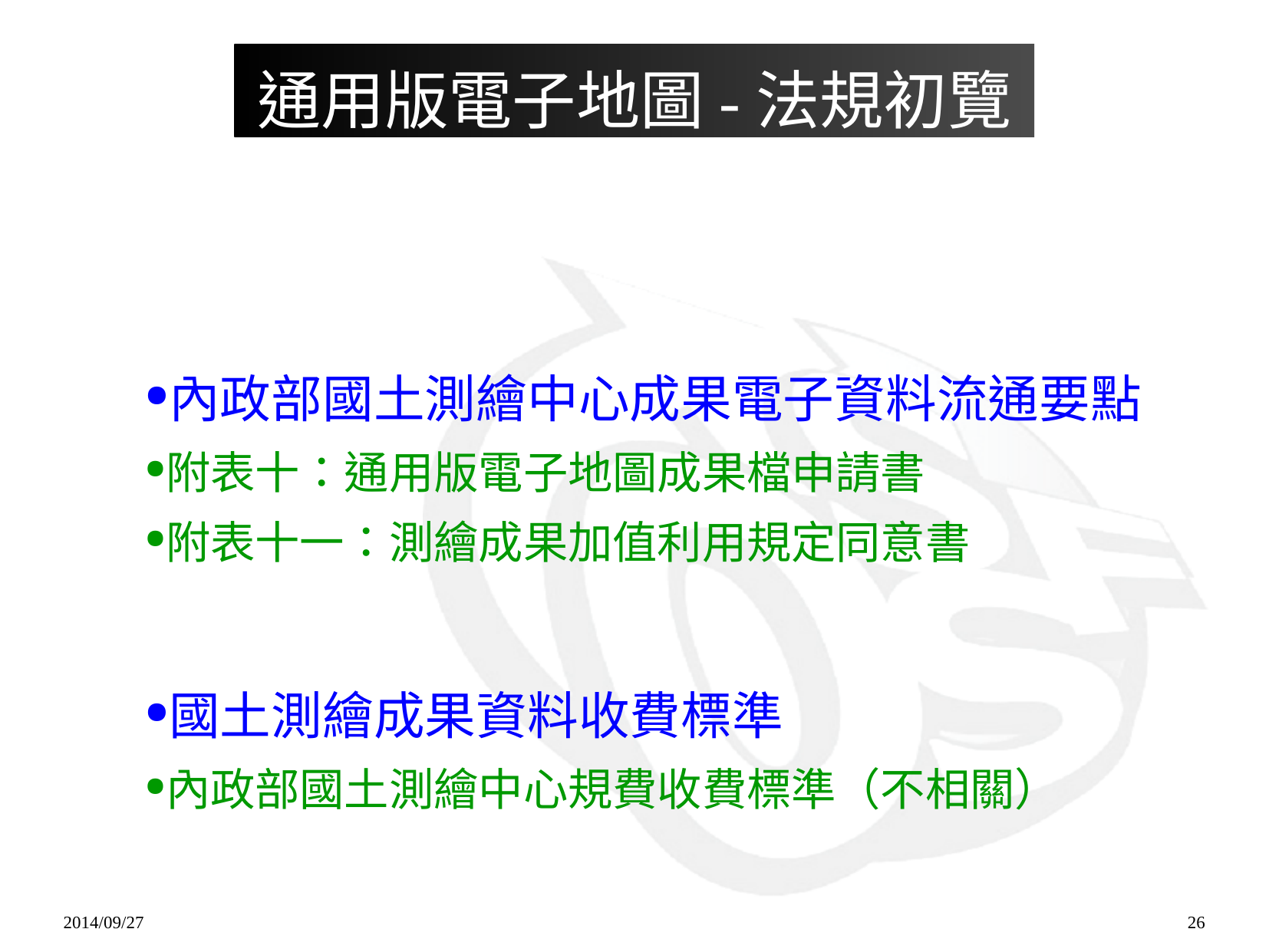

通用版電子地圖-法規初覽
國土測繪法
內政部國土測繪中心成果電子資料流通要點
附表十：通用版電子地圖成果檔申請書
附表十一：測繪成果加值利用規定同意書

國土測繪成果資料收費標準
內政部國土測繪中心規費收費標準（不相關）
2014/09/27
26